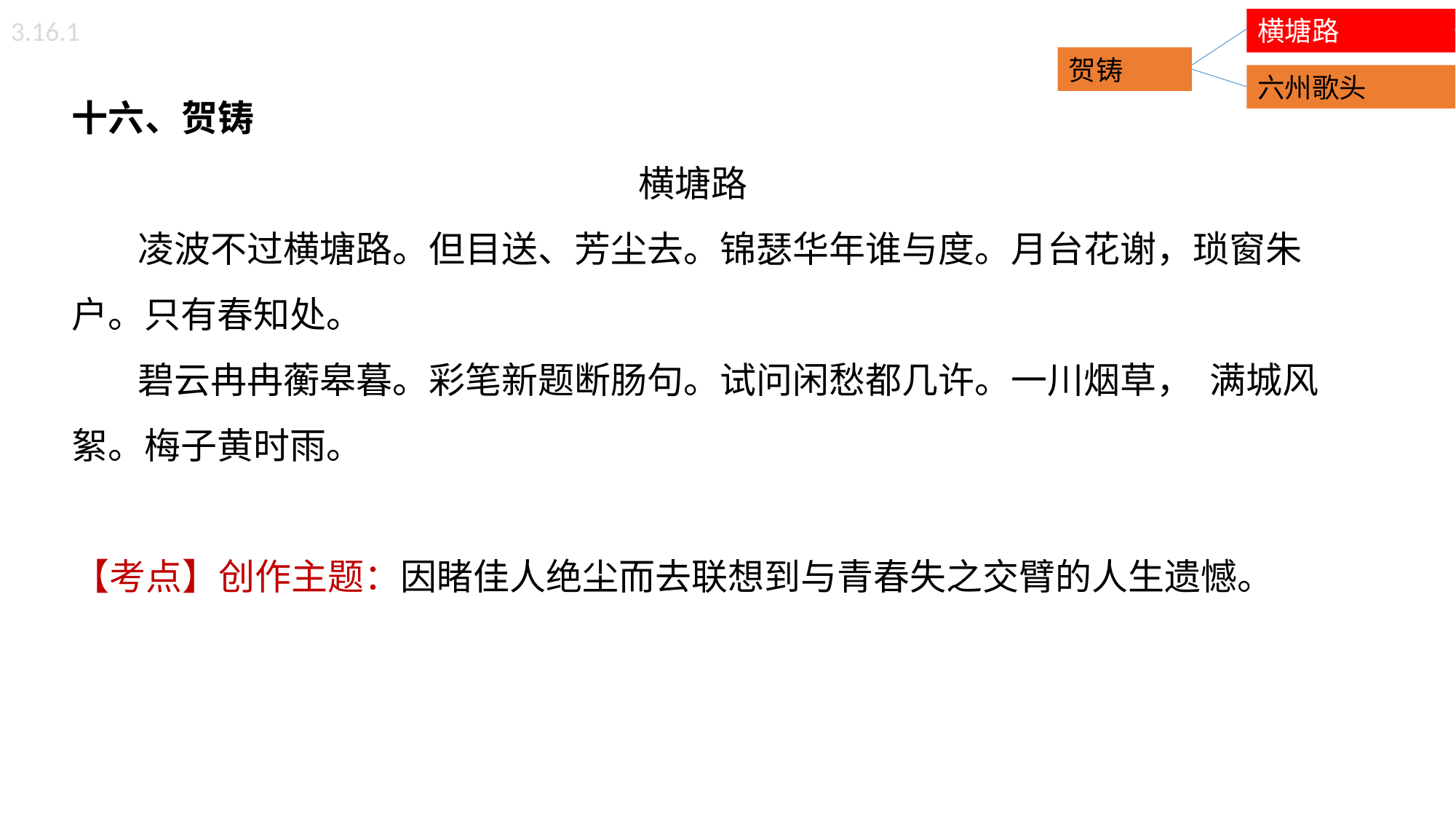

3.16.1
横塘路
贺铸
六州歌头
十六、贺铸
横塘路
       凌波不过横塘路。但目送、芳尘去。锦瑟华年谁与度。月台花谢，琐窗朱户。只有春知处。
       碧云冉冉蘅皋暮。彩笔新题断肠句。试问闲愁都几许。一川烟草，  满城风絮。梅子黄时雨。

【考点】创作主题：因睹佳人绝尘而去联想到与青春失之交臂的人生遗憾。